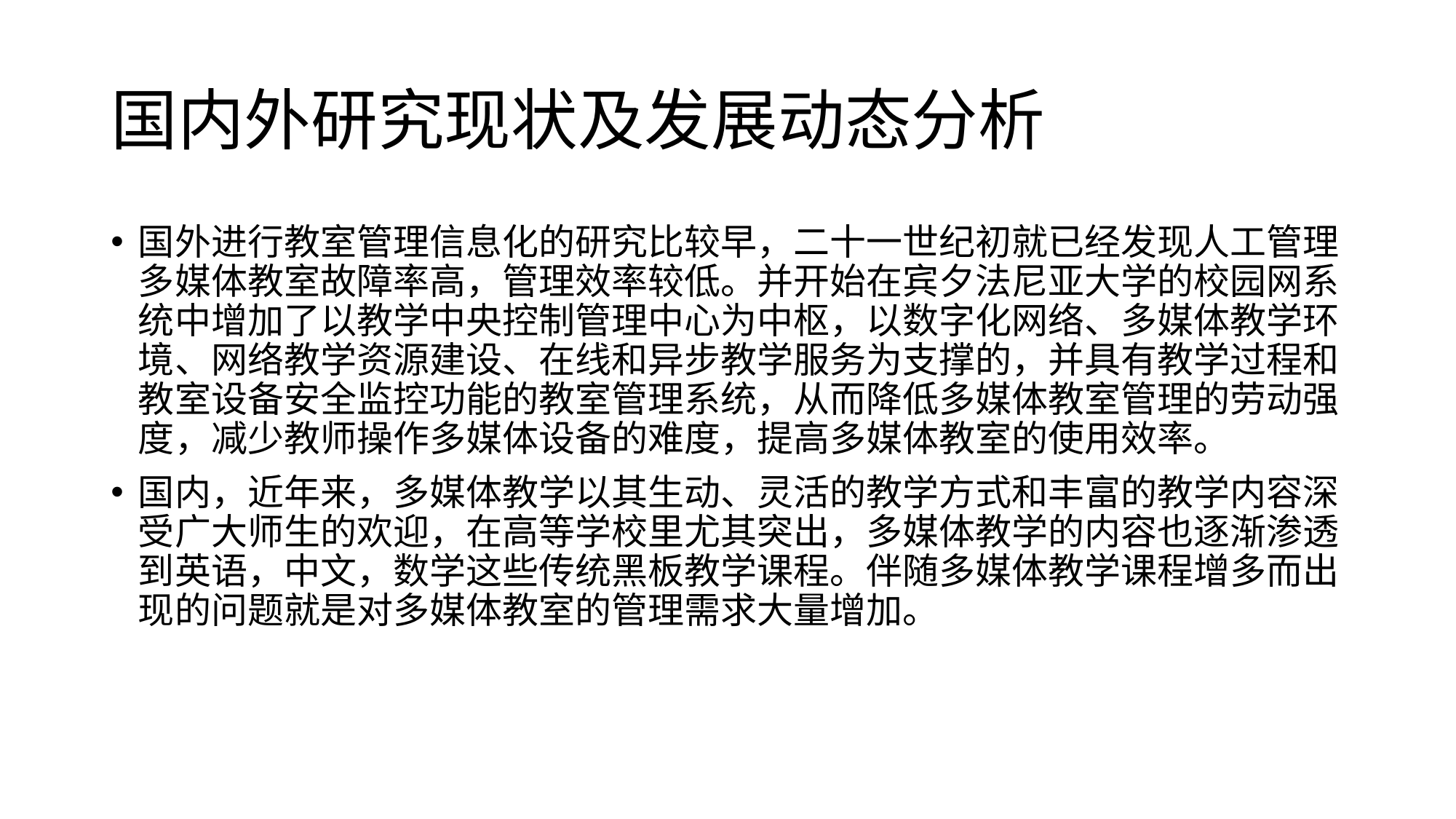

# 国内外研究现状及发展动态分析
国外进行教室管理信息化的研究比较早，二十一世纪初就已经发现人工管理多媒体教室故障率高，管理效率较低。并开始在宾夕法尼亚大学的校园网系统中增加了以教学中央控制管理中心为中枢，以数字化网络、多媒体教学环境、网络教学资源建设、在线和异步教学服务为支撑的，并具有教学过程和教室设备安全监控功能的教室管理系统，从而降低多媒体教室管理的劳动强度，减少教师操作多媒体设备的难度，提高多媒体教室的使用效率。
国内，近年来，多媒体教学以其生动、灵活的教学方式和丰富的教学内容深受广大师生的欢迎，在高等学校里尤其突出，多媒体教学的内容也逐渐渗透到英语，中文，数学这些传统黑板教学课程。伴随多媒体教学课程增多而出现的问题就是对多媒体教室的管理需求大量增加。